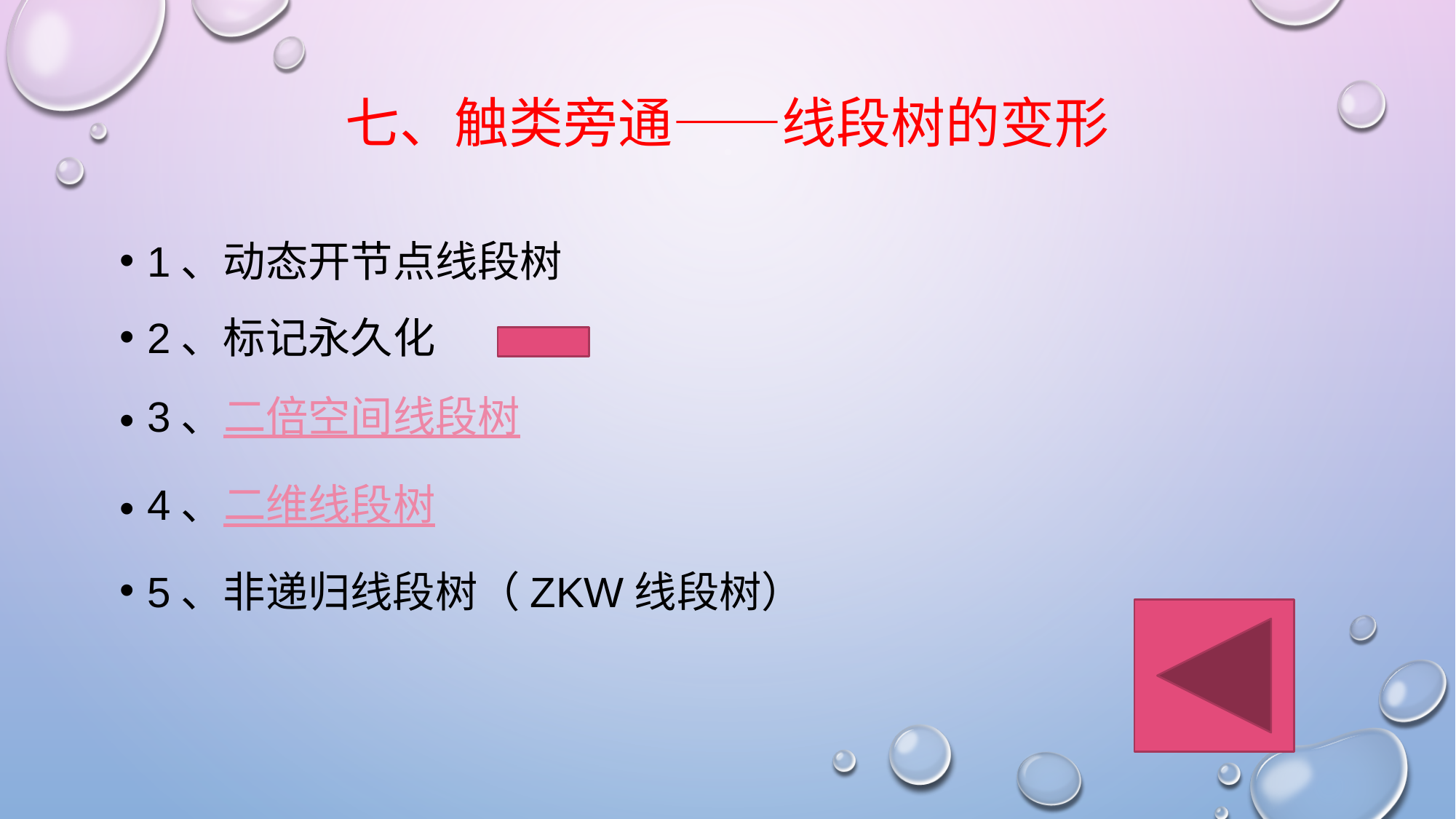

# 七、触类旁通——线段树的变形
1、动态开节点线段树
2、标记永久化
3、二倍空间线段树
4、二维线段树
5、非递归线段树（zkw线段树）